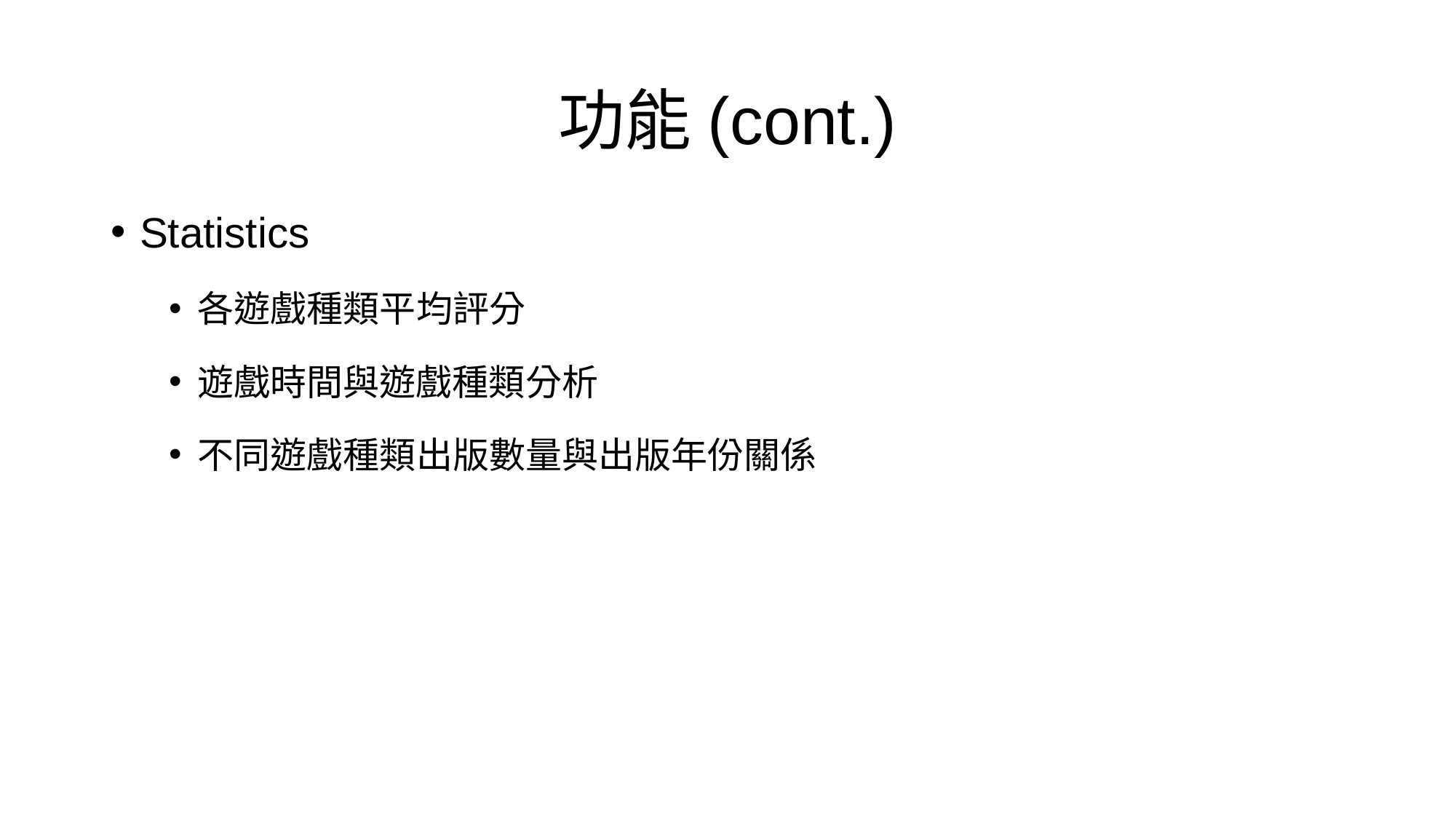

功能(cont.)
Statistics
各遊戲種類平均評分
遊戲時間與遊戲種類分析
不同遊戲種類出版數量與出版年份關係